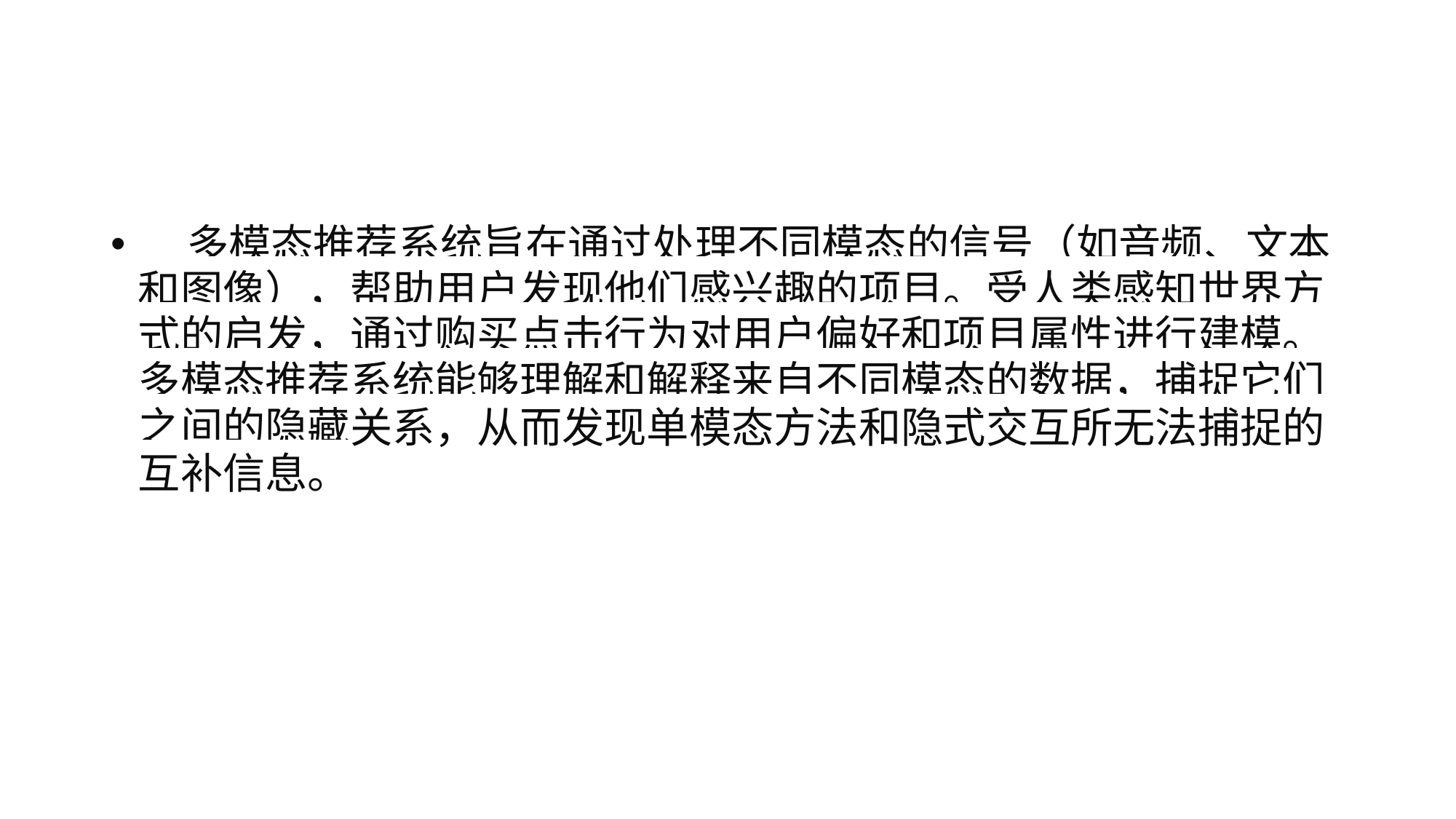

#
    多模态推荐系统旨在通过处理不同模态的信号（如音频、文本和图像），帮助用户发现他们感兴趣的项目。受人类感知世界方式的启发，通过购买点击行为对用户偏好和项目属性进行建模。多模态推荐系统能够理解和解释来自不同模态的数据，捕捉它们之间的隐藏关系，从而发现单模态方法和隐式交互所无法捕捉的互补信息。